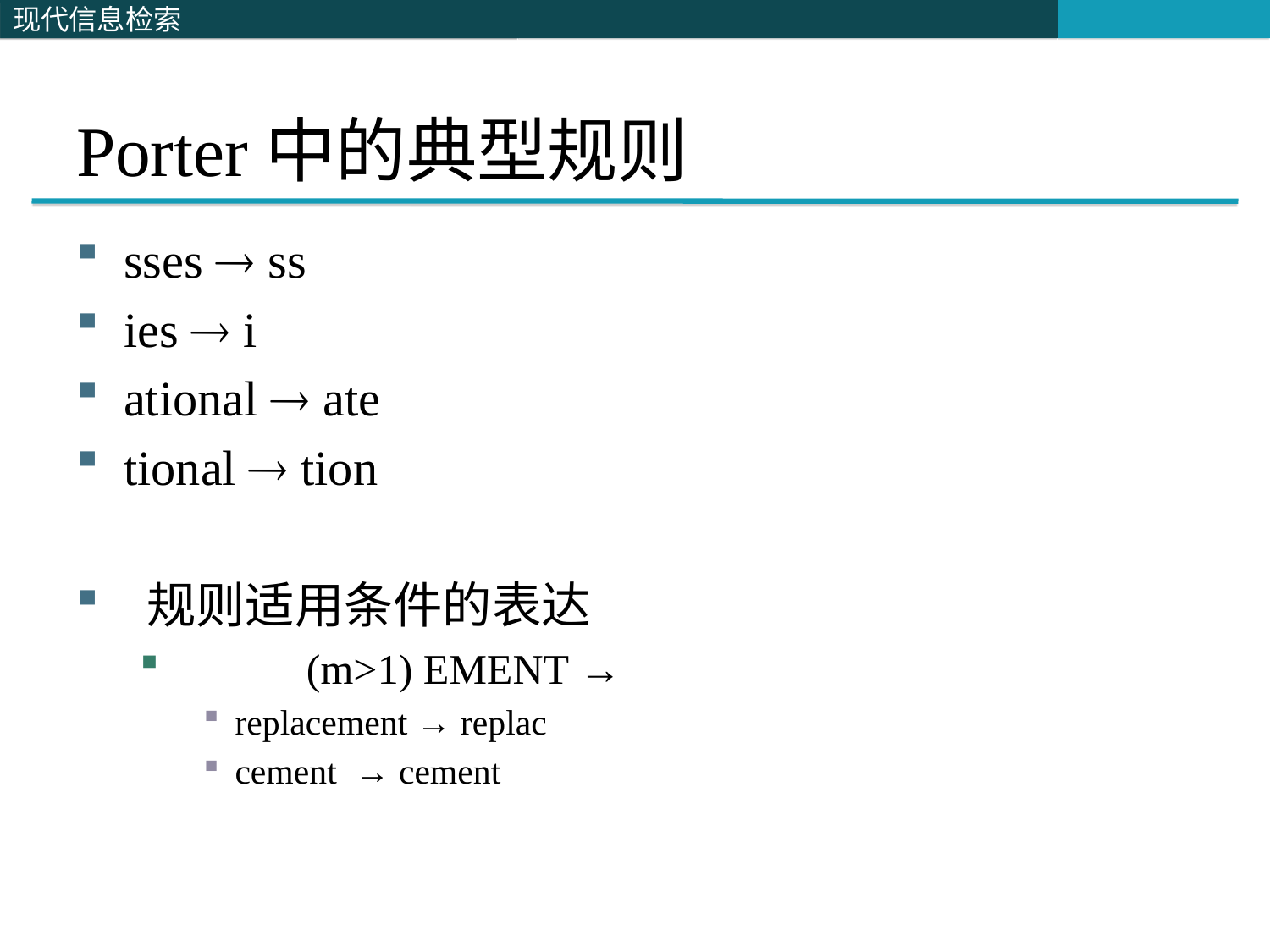

# Porter中的典型规则
sses → ss
ies → i
ational → ate
tional → tion

 规则适用条件的表达
 	(m>1) EMENT →
replacement → replac
cement  → cement